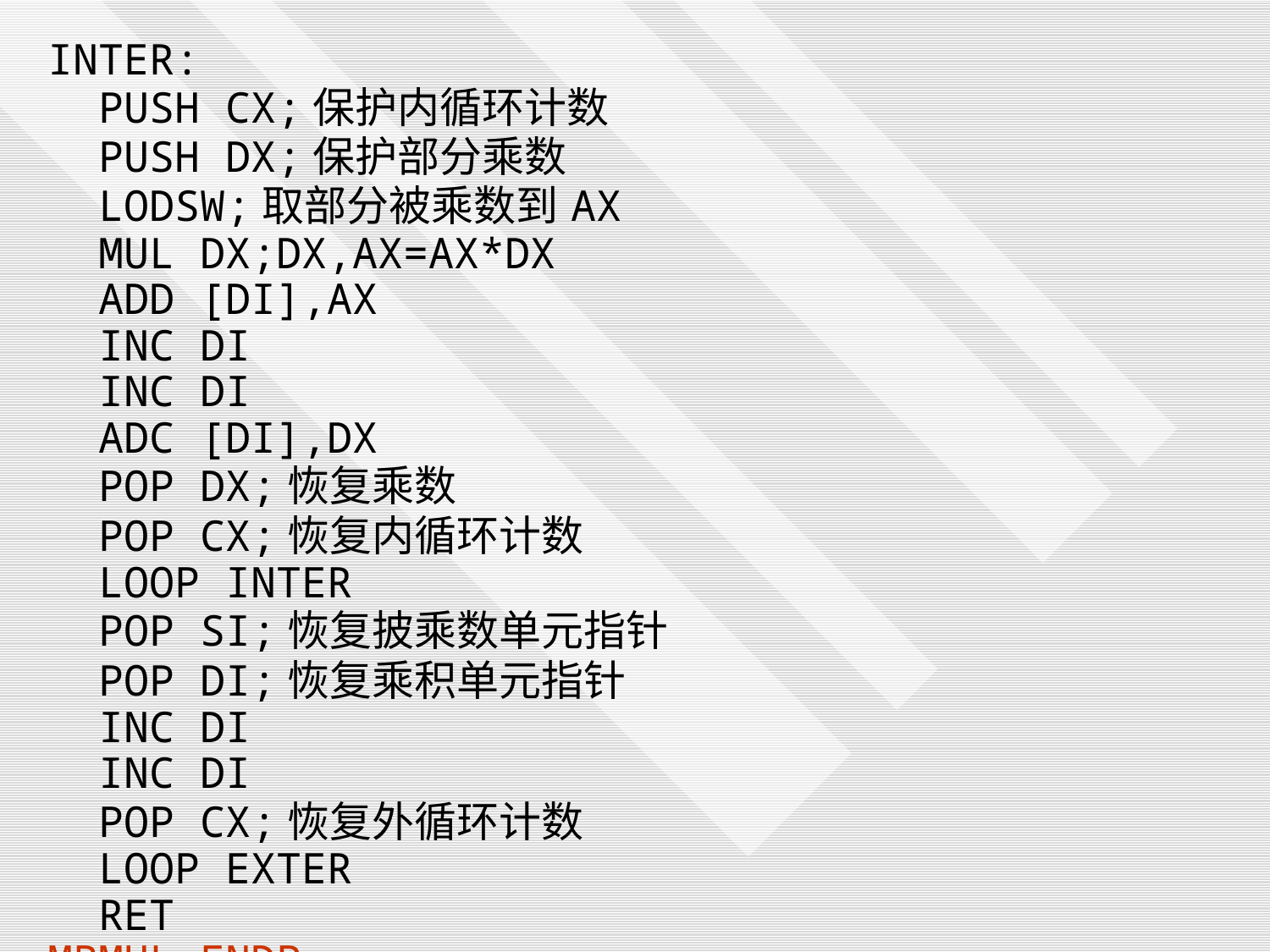

| INTER: PUSH CX;保护内循环计数 PUSH DX;保护部分乘数 LODSW;取部分被乘数到AX MUL DX;DX,AX=AX\*DX ADD [DI],AX INC DI INC DI ADC [DI],DX POP DX;恢复乘数 POP CX;恢复内循环计数 LOOP INTER POP SI;恢复披乘数单元指针 POP DI;恢复乘积单元指针 INC DI INC DI POP CX;恢复外循环计数 LOOP EXTER RET MBMUL ENDP CODE ENDS END START |  |
| --- | --- |